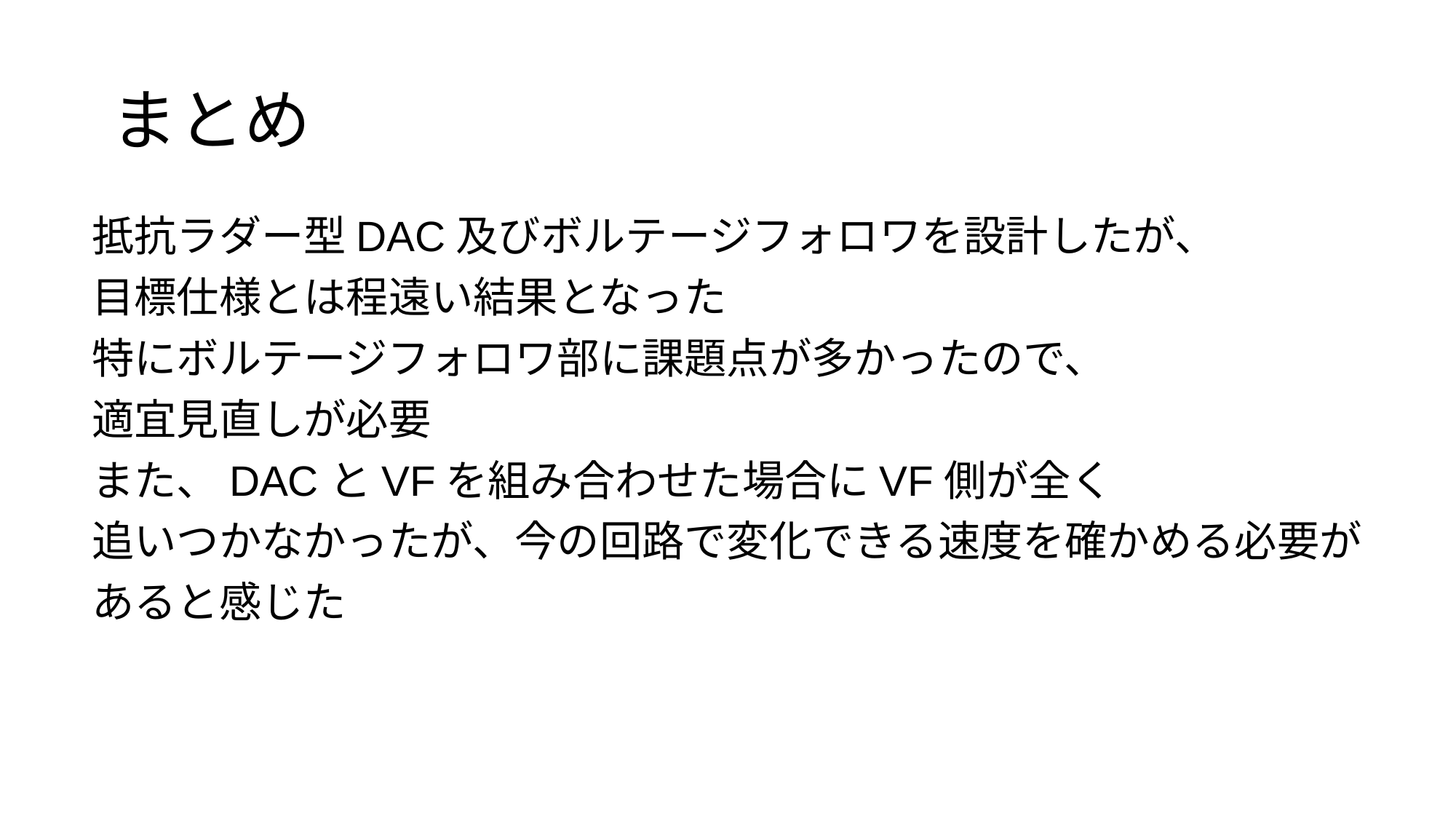

# まとめ
抵抗ラダー型DAC及びボルテージフォロワを設計したが、
目標仕様とは程遠い結果となった
特にボルテージフォロワ部に課題点が多かったので、
適宜見直しが必要
また、DACとVFを組み合わせた場合にVF側が全く
追いつかなかったが、今の回路で変化できる速度を確かめる必要が
あると感じた